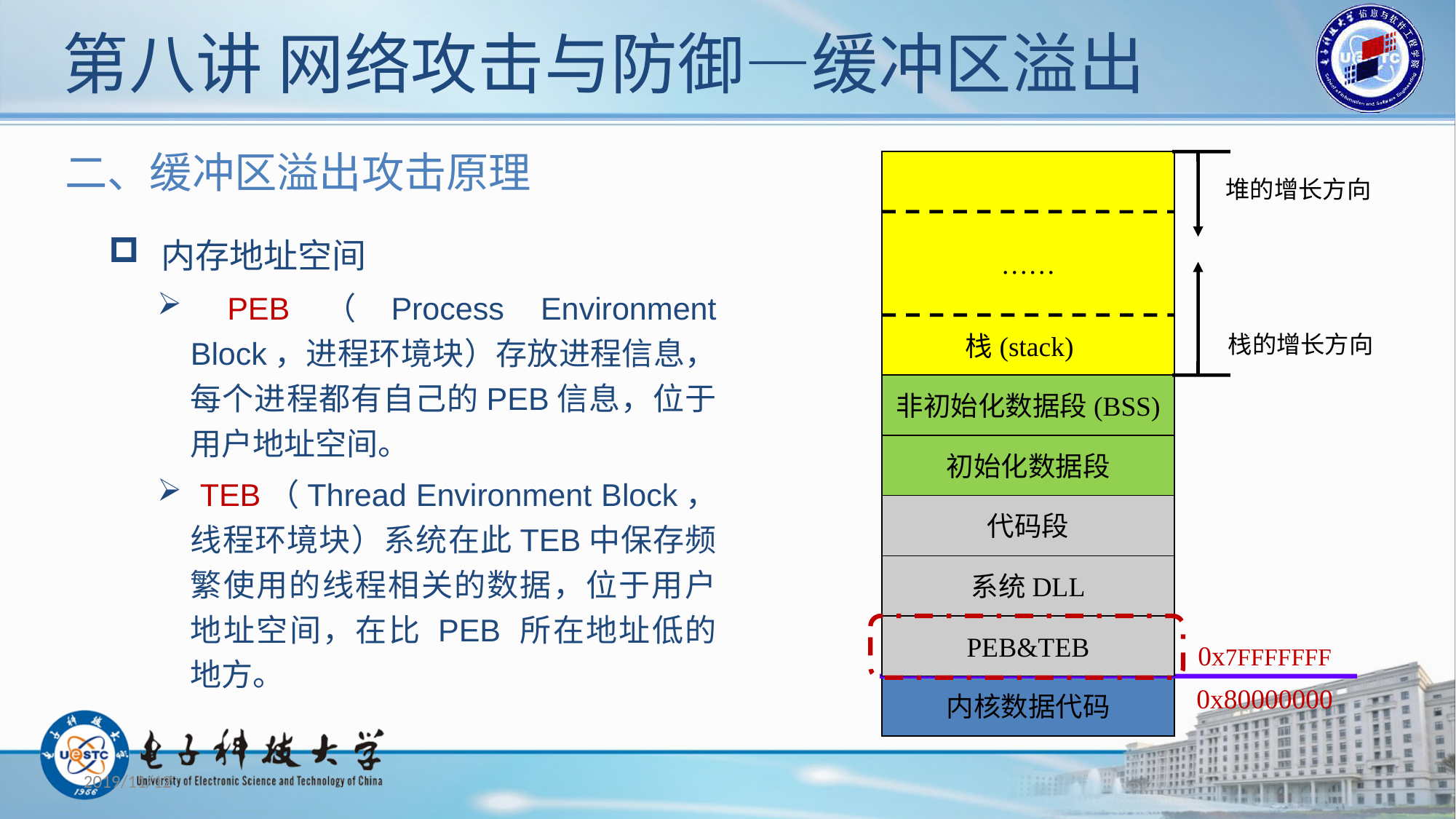

# 第八讲 网络攻击与防御—缓冲区溢出
二、缓冲区溢出攻击原理
……

堆的增长方向

 内存地址空间
 PEB（Process Environment Block，进程环境块）存放进程信息，每个进程都有自己的PEB信息，位于用户地址空间。
 TEB（Thread Environment Block，线程环境块）系统在此TEB中保存频繁使用的线程相关的数据，位于用户地址空间，在比 PEB 所在地址低的地方。

栈(stack)

栈的增长方向
非初始化数据段(BSS)

初始化数据段
代码段
系统DLL

PEB&TEB
0x7FFFFFFF
内核数据代码

0x80000000
2019/11/12